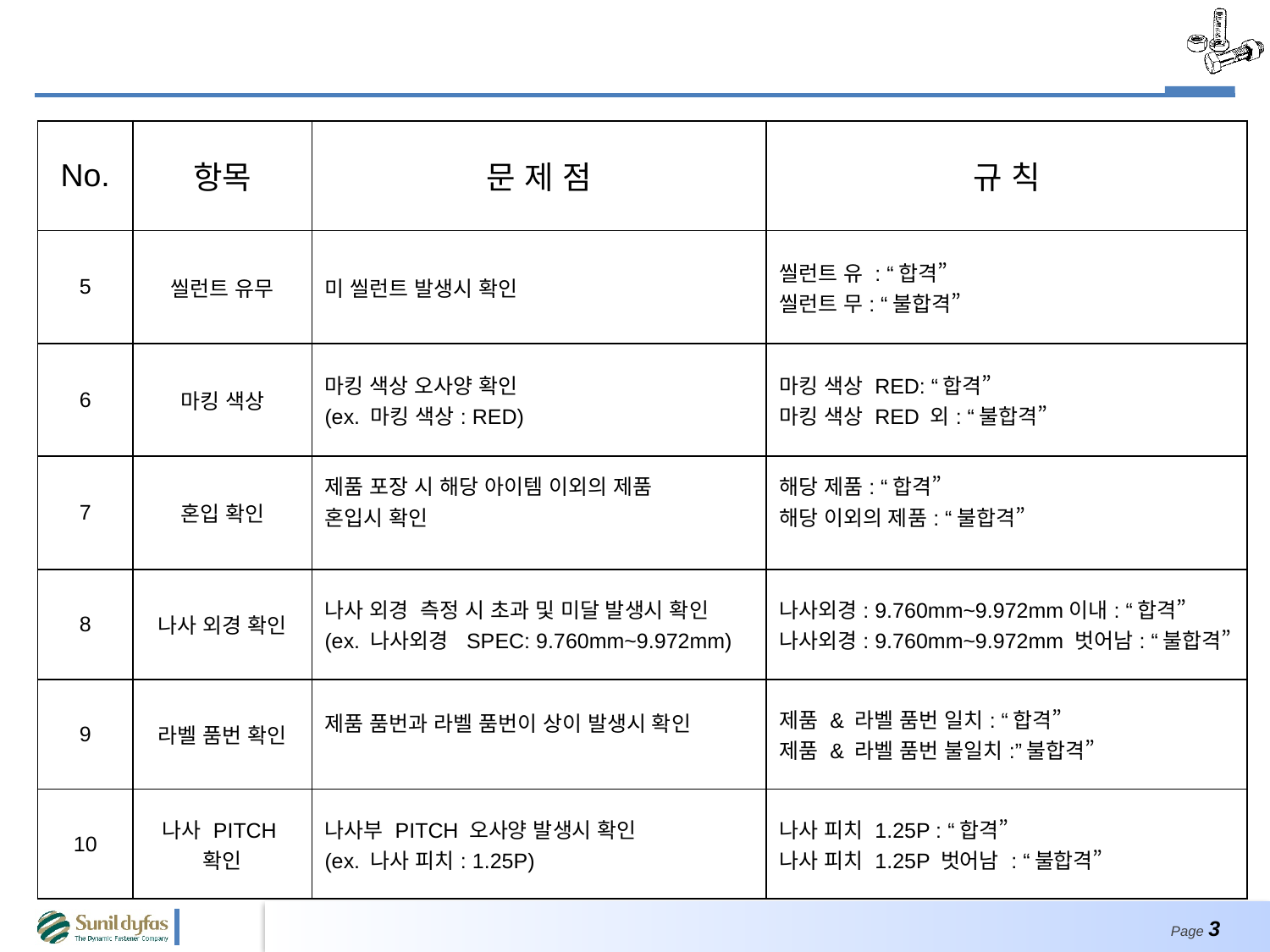

| No. | 항목 | 문 제 점 | 규 칙 |
| --- | --- | --- | --- |
| 5 | 씰런트 유무 | 미 씰런트 발생시 확인 | 씰런트 유 : “합격” 씰런트 무: “불합격” |
| 6 | 마킹 색상 | 마킹 색상 오사양 확인 (ex. 마킹 색상: RED) | 마킹 색상 RED: “합격” 마킹 색상 RED 외: “불합격” |
| 7 | 혼입 확인 | 제품 포장 시 해당 아이템 이외의 제품 혼입시 확인 | 해당 제품: “합격” 해당 이외의 제품: “불합격” |
| 8 | 나사 외경 확인 | 나사 외경 측정 시 초과 및 미달 발생시 확인 (ex. 나사외경 SPEC: 9.760mm~9.972mm) | 나사외경: 9.760mm~9.972mm이내: “합격” 나사외경: 9.760mm~9.972mm 벗어남: “불합격” |
| 9 | 라벨 품번 확인 | 제품 품번과 라벨 품번이 상이 발생시 확인 | 제품 & 라벨 품번 일치: “합격” 제품 & 라벨 품번 불일치:”불합격” |
| 10 | 나사 PITCH 확인 | 나사부 PITCH 오사양 발생시 확인 (ex. 나사 피치: 1.25P) | 나사 피치 1.25P : “합격” 나사 피치 1.25P 벗어남 : “불합격” |